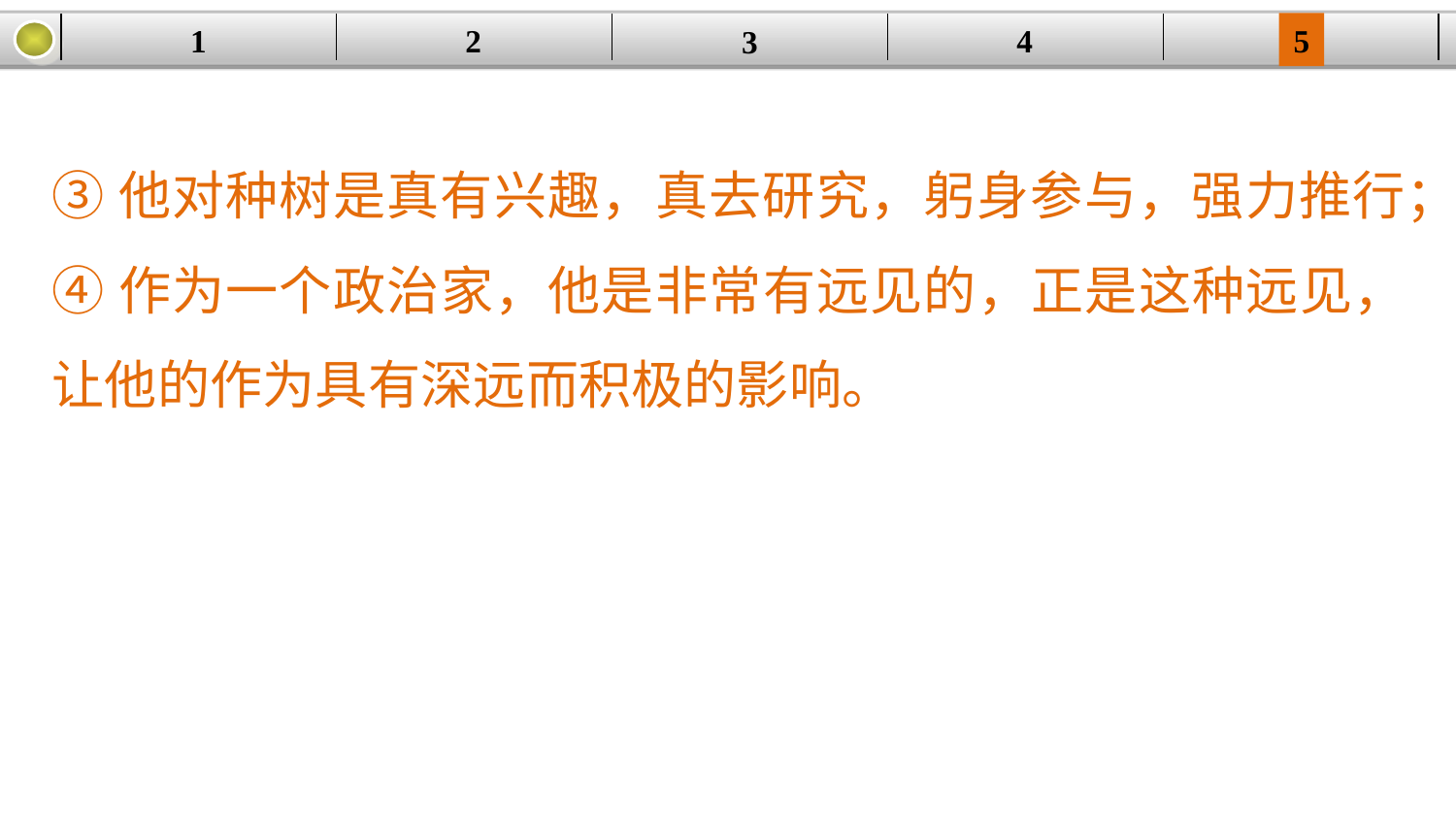

1
2
4
5
|  |  |  |  |  |
| --- | --- | --- | --- | --- |
3

③他对种树是真有兴趣，真去研究，躬身参与，强力推行；
④作为一个政治家，他是非常有远见的，正是这种远见，让他的作为具有深远而积极的影响。